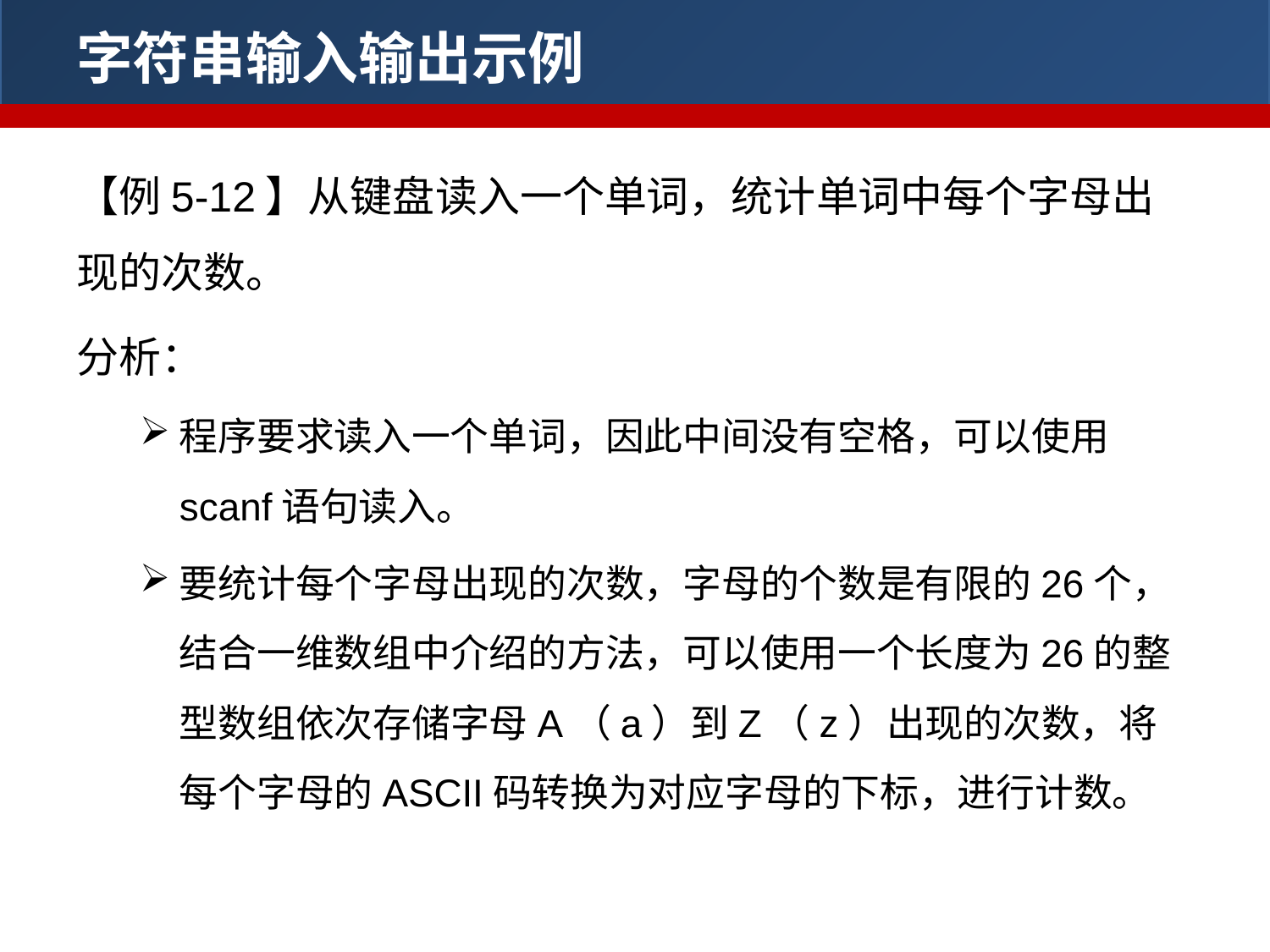

字符串输入输出示例
【例5-12】从键盘读入一个单词，统计单词中每个字母出现的次数。
分析：
程序要求读入一个单词，因此中间没有空格，可以使用scanf语句读入。
要统计每个字母出现的次数，字母的个数是有限的26个，结合一维数组中介绍的方法，可以使用一个长度为26的整型数组依次存储字母A（a）到Z（z）出现的次数，将每个字母的ASCII码转换为对应字母的下标，进行计数。